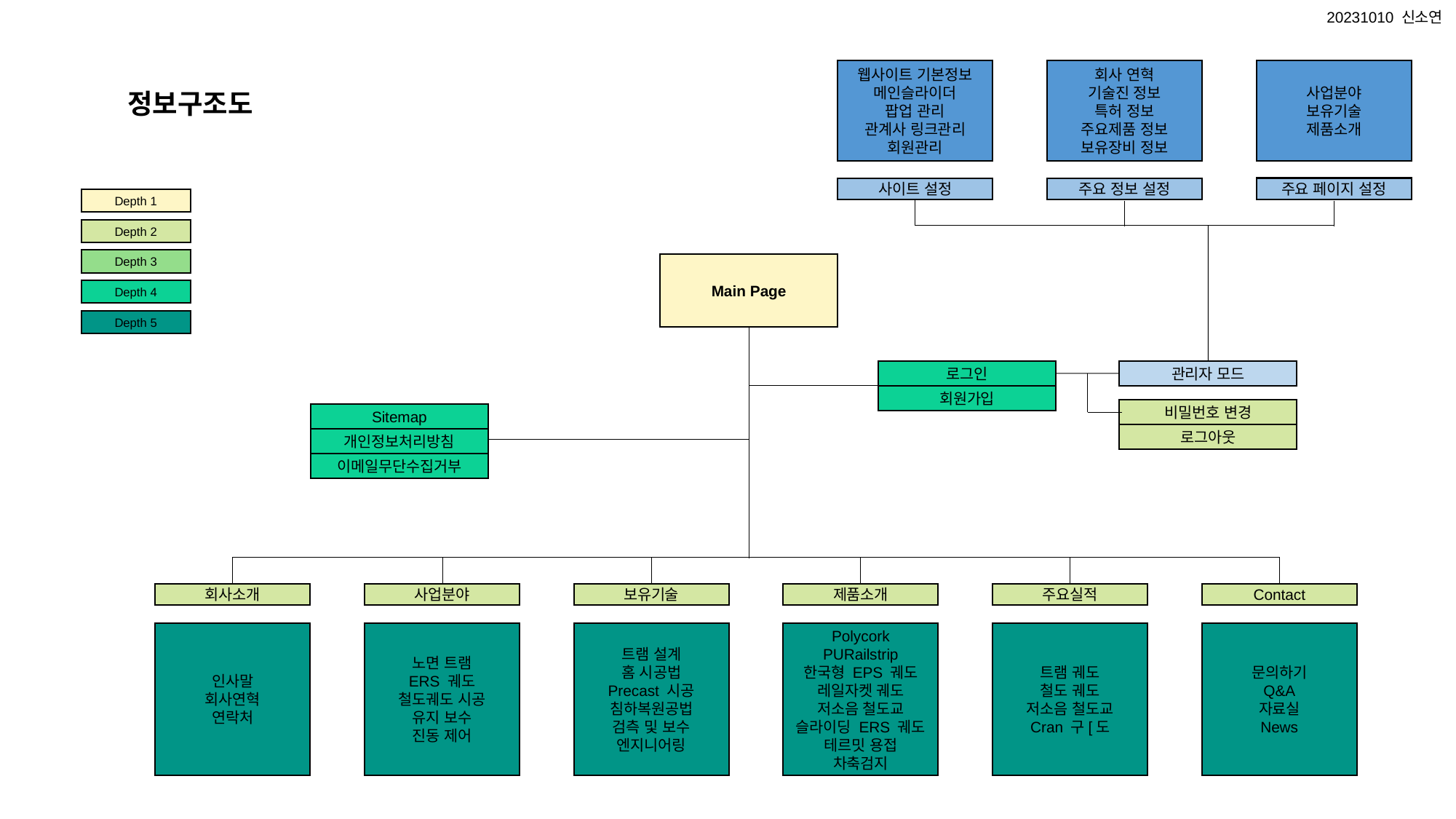

20231010 신소연
웹사이트 기본정보
메인슬라이더
팝업 관리
관계사 링크관리
회원관리
회사 연혁
기술진 정보
특허 정보
주요제품 정보
보유장비 정보
사업분야
보유기술
제품소개
정보구조도
주요 페이지 설정
주요 정보 설정
사이트 설정
Depth 1
Depth 2
Depth 3
Main Page
Depth 4
Depth 5
관리자 모드
로그인
회원가입
비밀번호 변경
Sitemap
Main Page
로그아웃
개인정보처리방침
이메일무단수집거부
회사소개
사업분야
보유기술
제품소개
주요실적
Contact
문의하기
Q&A
자료실
News
Main Page
트램 궤도
철도 궤도
저소음 철도교
Cran 구[도
트램 설계
홈 시공법
Precast 시공
침하복원공법
검측 및 보수
엔지니어링
Polycork
PURailstrip
한국형 EPS 궤도
레일자켓 궤도
저소음 철도교
슬라이딩 ERS 궤도
테르밋 용접
차축검지
노면 트램
ERS 궤도
철도궤도 시공
유지 보수
진동 제어
인사말
회사연혁
연락처